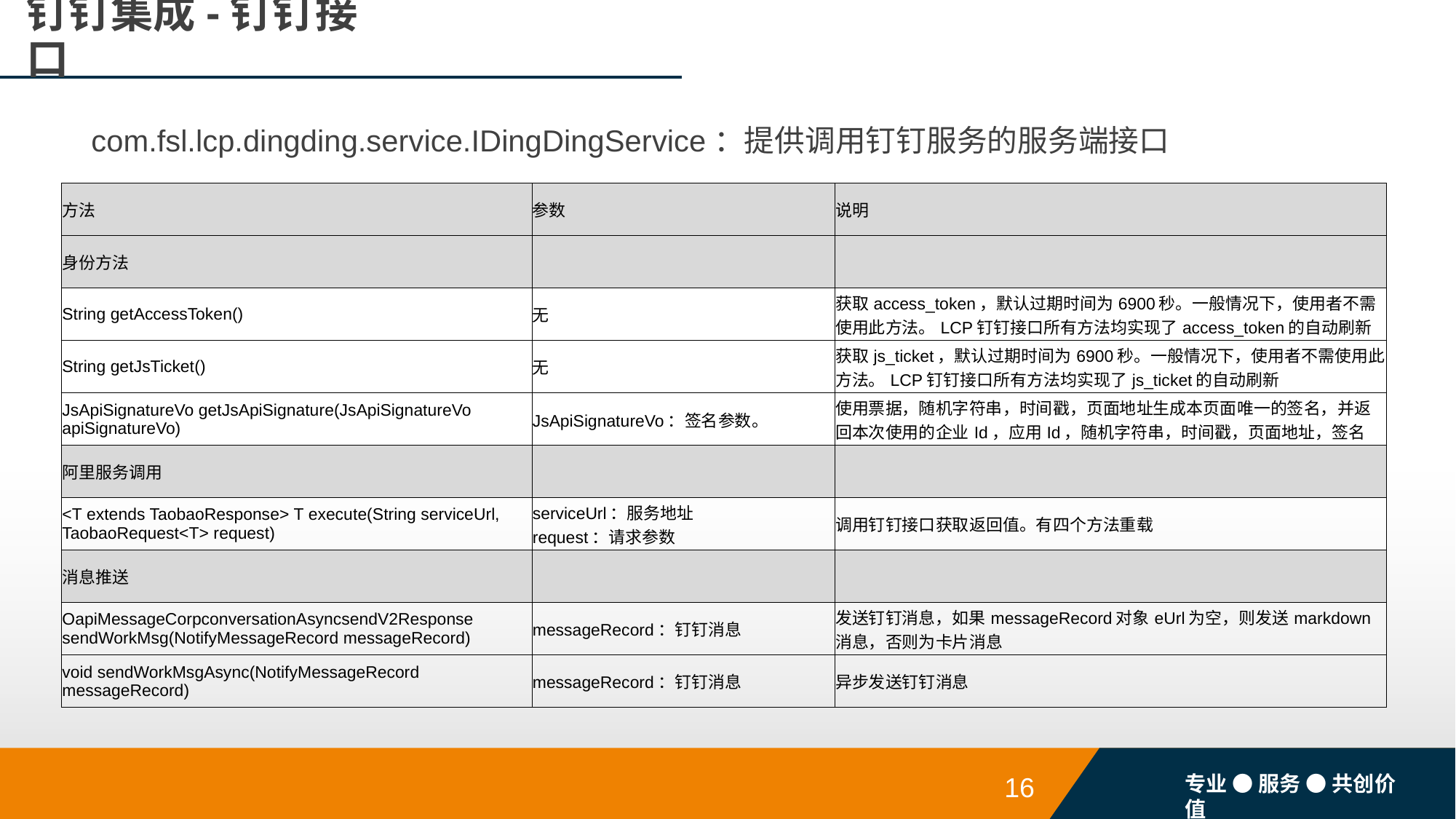

# 钉钉集成-钉钉接口
com.fsl.lcp.dingding.service.IDingDingService：提供调用钉钉服务的服务端接口
| 方法 | 参数 | 说明 |
| --- | --- | --- |
| 身份方法 |  |  |
| String getAccessToken() | 无 | 获取access\_token，默认过期时间为6900秒。一般情况下，使用者不需使用此方法。LCP钉钉接口所有方法均实现了access\_token的自动刷新 |
| String getJsTicket() | 无 | 获取js\_ticket，默认过期时间为6900秒。一般情况下，使用者不需使用此方法。LCP钉钉接口所有方法均实现了js\_ticket的自动刷新 |
| JsApiSignatureVo getJsApiSignature(JsApiSignatureVo apiSignatureVo) | JsApiSignatureVo：签名参数。 | 使用票据，随机字符串，时间戳，页面地址生成本页面唯一的签名，并返回本次使用的企业Id，应用Id，随机字符串，时间戳，页面地址，签名 |
| 阿里服务调用 |  |  |
| <T extends TaobaoResponse> T execute(String serviceUrl, TaobaoRequest<T> request) | serviceUrl：服务地址 request：请求参数 | 调用钉钉接口获取返回值。有四个方法重载 |
| 消息推送 |  |  |
| OapiMessageCorpconversationAsyncsendV2Response sendWorkMsg(NotifyMessageRecord messageRecord) | messageRecord：钉钉消息 | 发送钉钉消息，如果messageRecord对象eUrl为空，则发送markdown消息，否则为卡片消息 |
| void sendWorkMsgAsync(NotifyMessageRecord messageRecord) | messageRecord：钉钉消息 | 异步发送钉钉消息 |